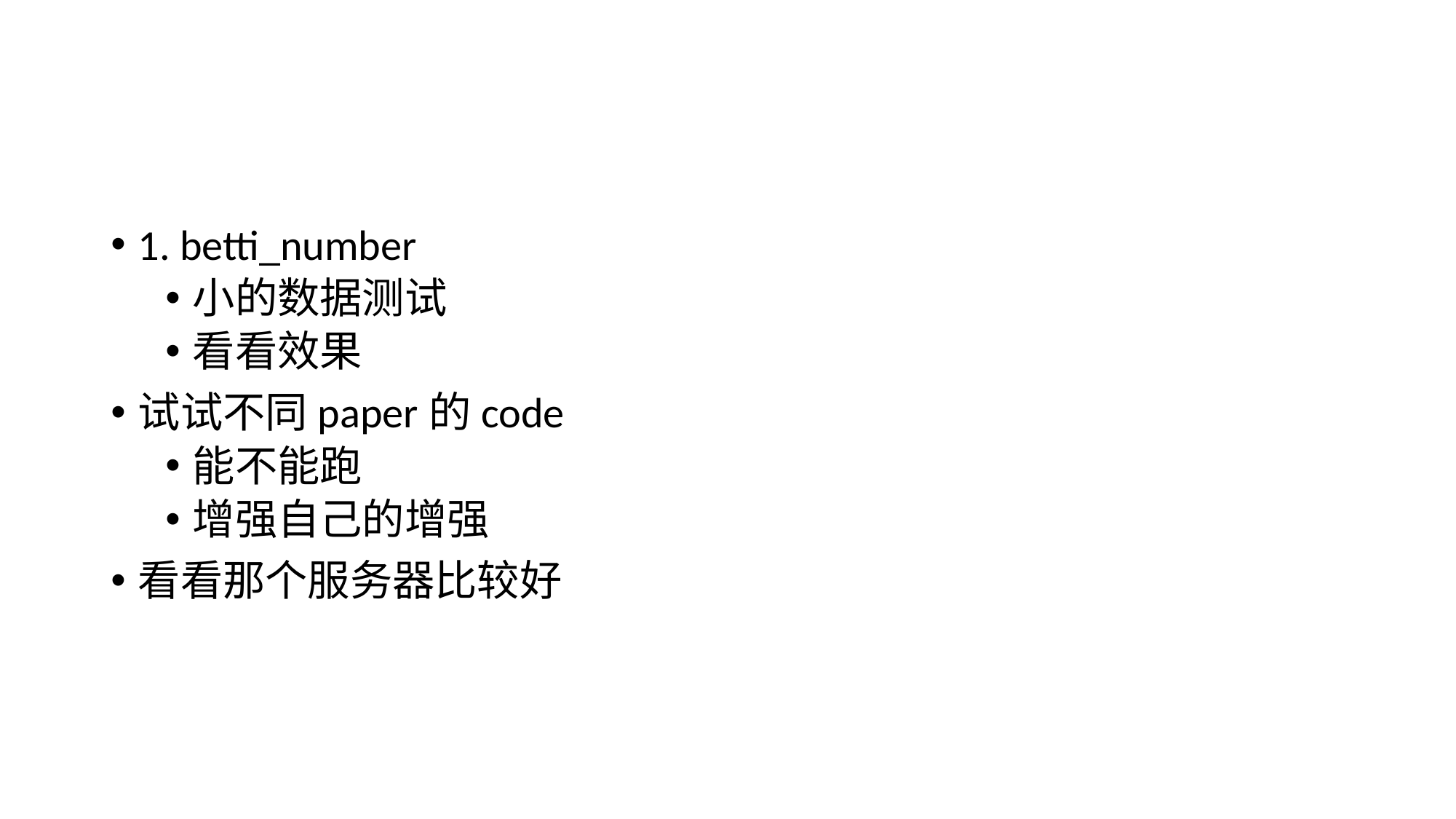

1. betti_number
小的数据测试
看看效果
试试不同paper的code
能不能跑
增强自己的增强
看看那个服务器比较好